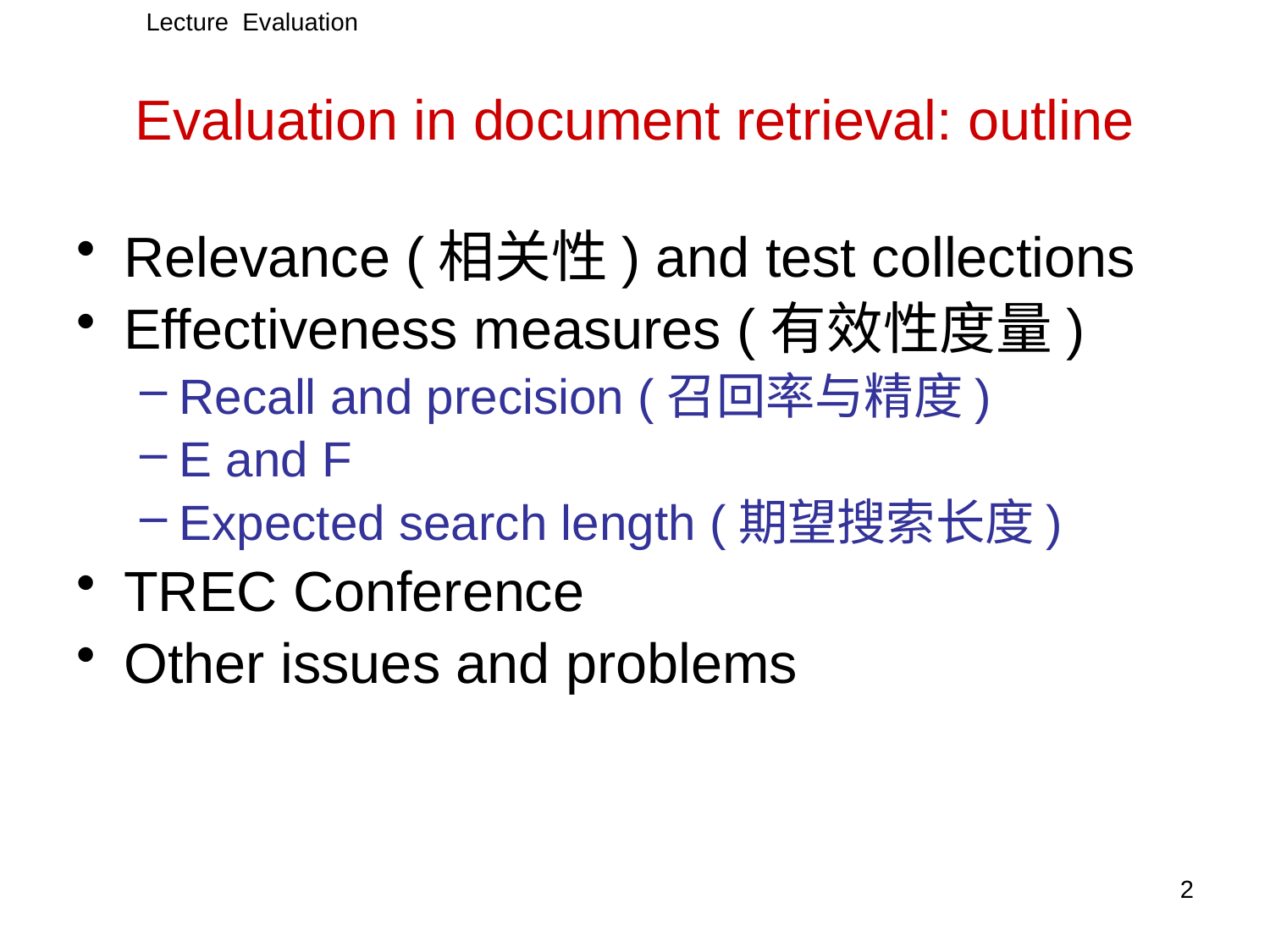

Lecture  Evaluation
# Evaluation in document retrieval: outline
Relevance (相关性) and test collections
Effectiveness measures (有效性度量)
Recall and precision (召回率与精度)
E and F
Expected search length (期望搜索长度)
TREC Conference
Other issues and problems
2